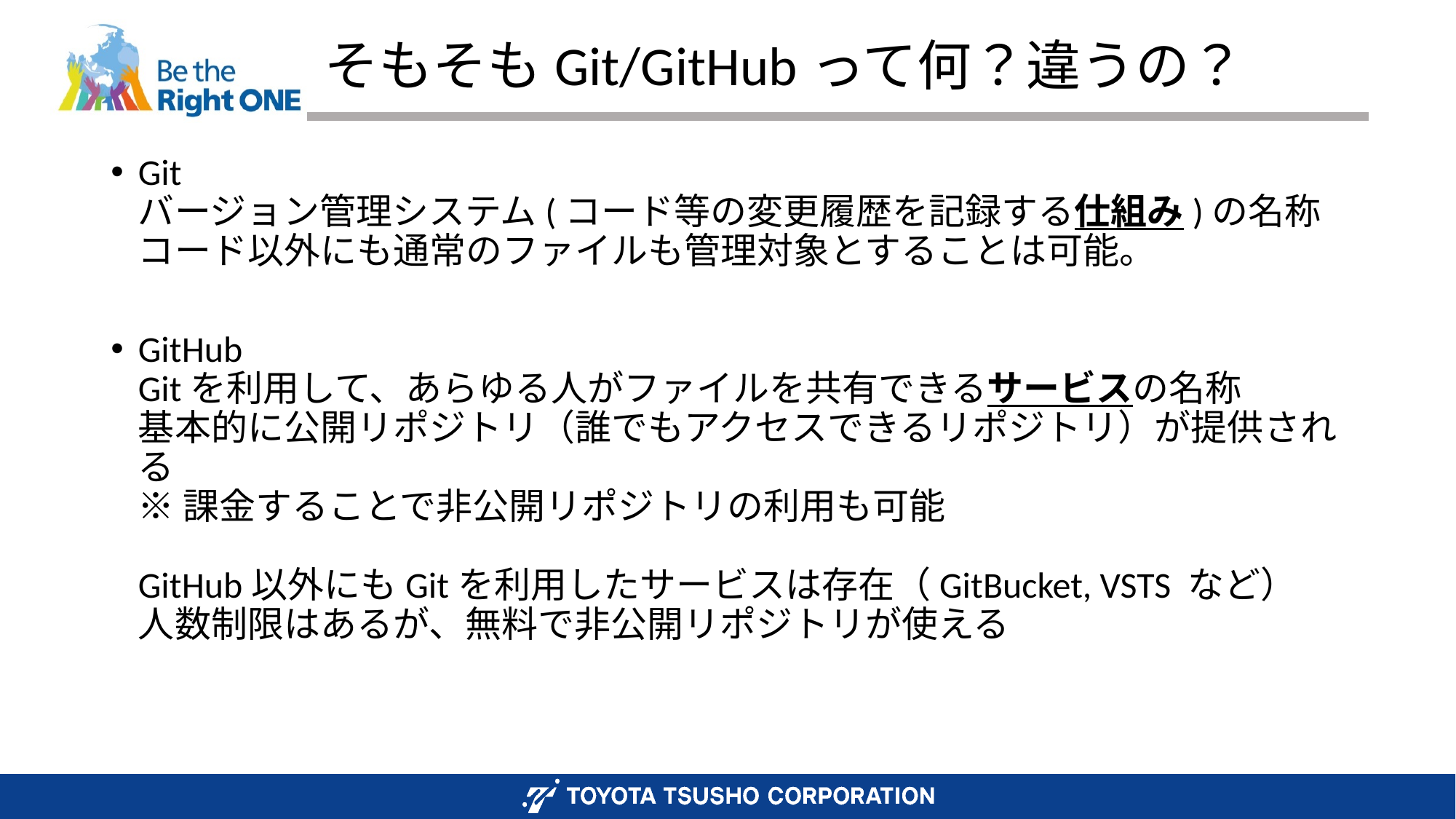

# そもそもGit/GitHubって何？違うの？
Git
バージョン管理システム(コード等の変更履歴を記録する仕組み)の名称
コード以外にも通常のファイルも管理対象とすることは可能。
GitHub
Gitを利用して、あらゆる人がファイルを共有できるサービスの名称
基本的に公開リポジトリ（誰でもアクセスできるリポジトリ）が提供される
※ 課金することで非公開リポジトリの利用も可能
GitHub以外にもGitを利用したサービスは存在（GitBucket, VSTS など）
人数制限はあるが、無料で非公開リポジトリが使える